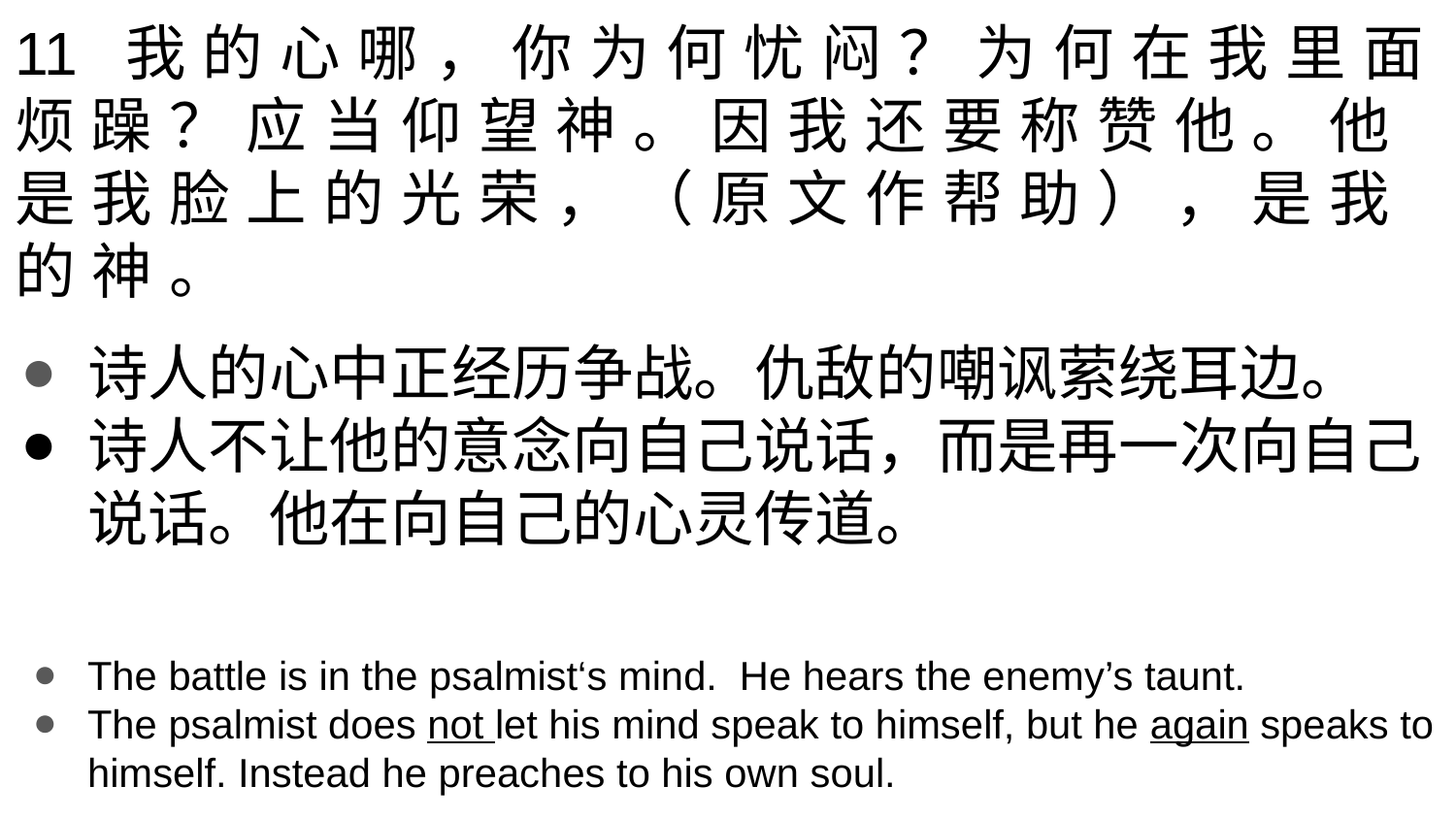

11  我 的 心 哪 ， 你 为 何 忧 闷 ？ 为 何 在 我 里 面 烦 躁 ？ 应 当 仰 望 神 。 因 我 还 要 称 赞 他 。 他 是 我 脸 上 的 光 荣 ， （ 原 文 作 帮 助 ） ， 是 我 的 神 。

诗人的心中正经历争战。仇敌的嘲讽萦绕耳边。
诗人不让他的意念向自己说话，而是再一次向自己说话。他在向自己的心灵传道。

The battle is in the psalmist‘s mind.  He hears the enemy’s taunt.
The psalmist does not let his mind speak to himself, but he again speaks to himself. Instead he preaches to his own soul.